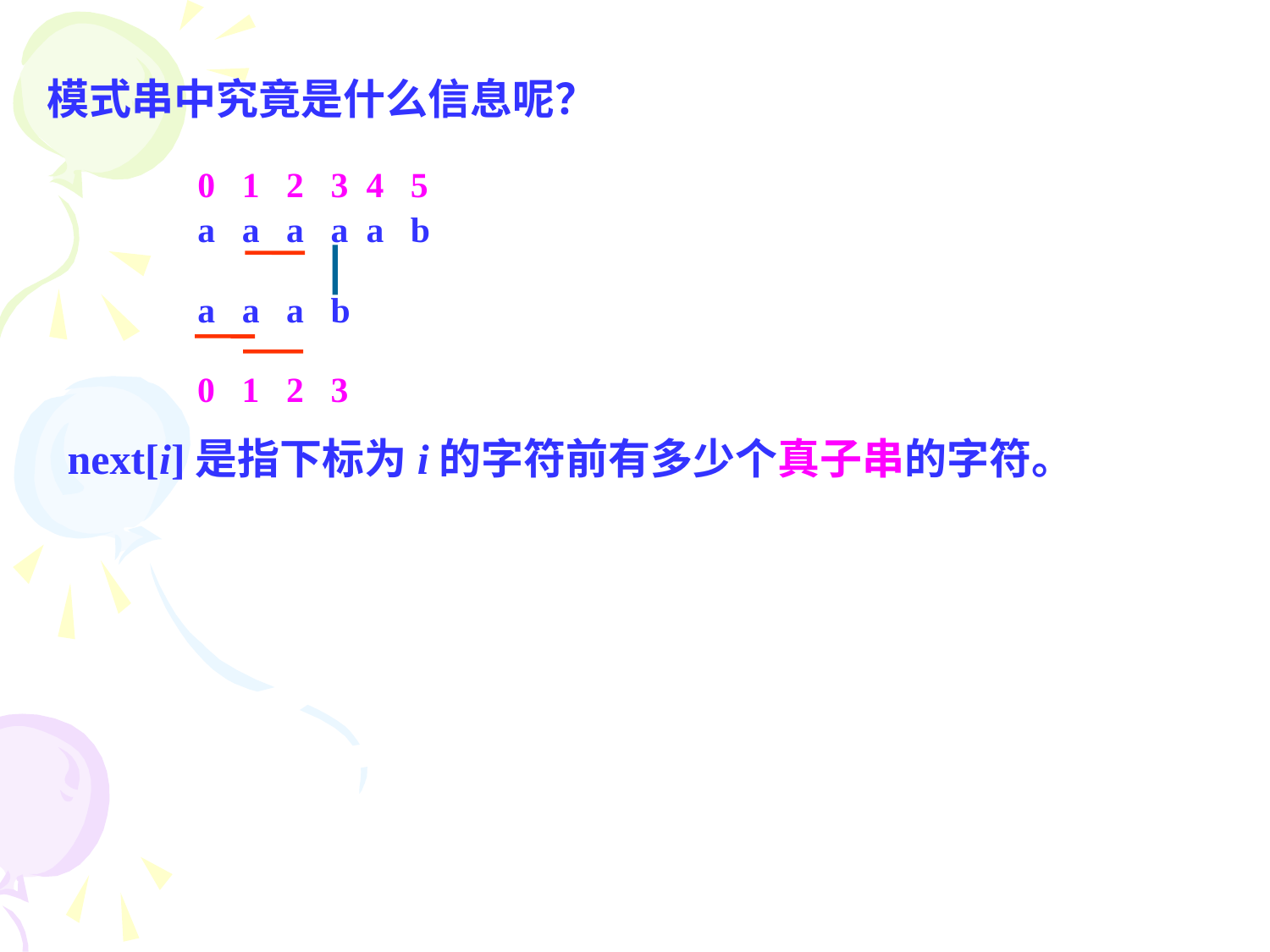

模式串中究竟是什么信息呢？
0   1   2   3  4   5
a   a   a   a  a   b

a   a   a   b

0   1   2   3
next[i]是指下标为i的字符前有多少个真子串的字符。